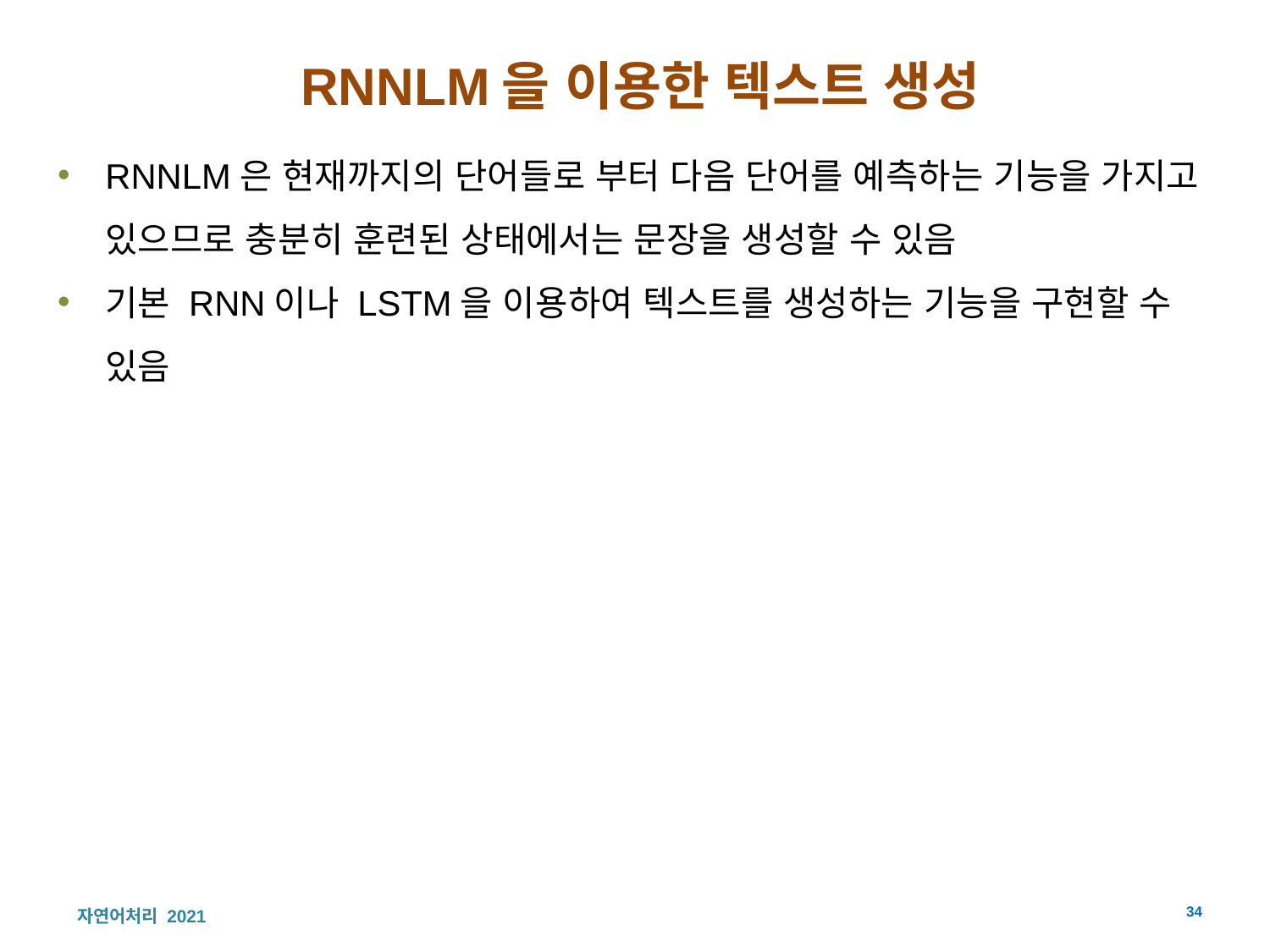

# RNNLM을 이용한 텍스트 생성
RNNLM은 현재까지의 단어들로 부터 다음 단어를 예측하는 기능을 가지고 있으므로 충분히 훈련된 상태에서는 문장을 생성할 수 있음
기본 RNN이나 LSTM을 이용하여 텍스트를 생성하는 기능을 구현할 수 있음